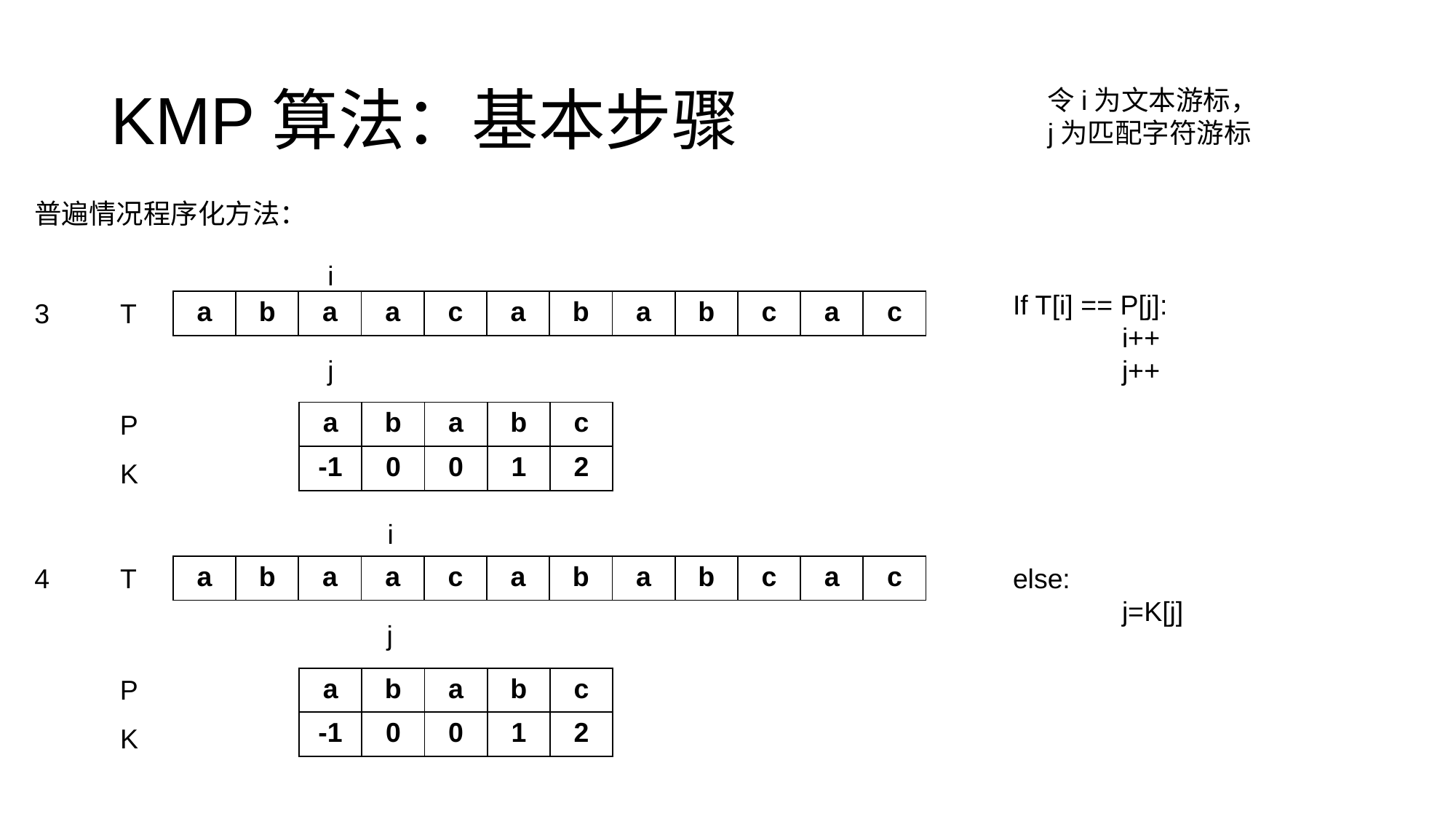

# KMP算法：基本步骤
令i为文本游标，
j为匹配字符游标
普遍情况程序化方法：
i
If T[i] == P[j]:
	i++
	j++
3
T
| a | b | a | a | c | a | b | a | b | c | a | c |
| --- | --- | --- | --- | --- | --- | --- | --- | --- | --- | --- | --- |
j
| a | b | a | b | c |
| --- | --- | --- | --- | --- |
| -1 | 0 | 0 | 1 | 2 |
P
K
i
4
T
| a | b | a | a | c | a | b | a | b | c | a | c |
| --- | --- | --- | --- | --- | --- | --- | --- | --- | --- | --- | --- |
else:
	j=K[j]
j
P
| a | b | a | b | c |
| --- | --- | --- | --- | --- |
| -1 | 0 | 0 | 1 | 2 |
K